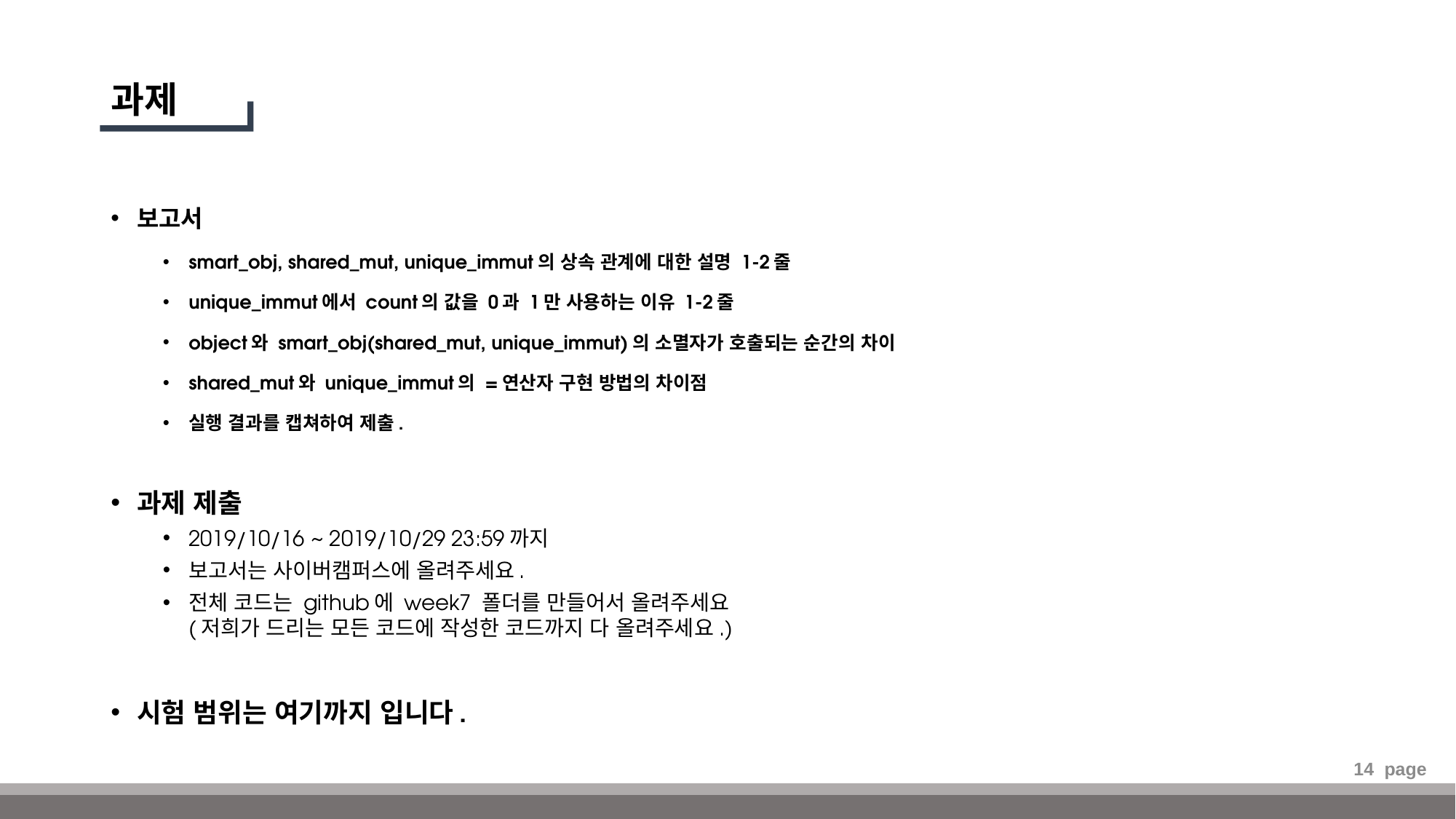

# 과제

보고서
smart_obj, shared_mut, unique_immut의 상속 관계에 대한 설명 1-2줄
unique_immut에서 count의 값을 0과 1만 사용하는 이유 1-2줄
object와 smart_obj(shared_mut, unique_immut)의 소멸자가 호출되는 순간의 차이
shared_mut와 unique_immut의 =연산자 구현 방법의 차이점
실행 결과를 캡쳐하여 제출.

과제 제출
2019/10/16 ~ 2019/10/29 23:59까지
보고서는 사이버캠퍼스에 올려주세요.
전체 코드는 github에 week7 폴더를 만들어서 올려주세요
(저희가 드리는 모든 코드에 작성한 코드까지 다 올려주세요.)

시험 범위는 여기까지 입니다.

14